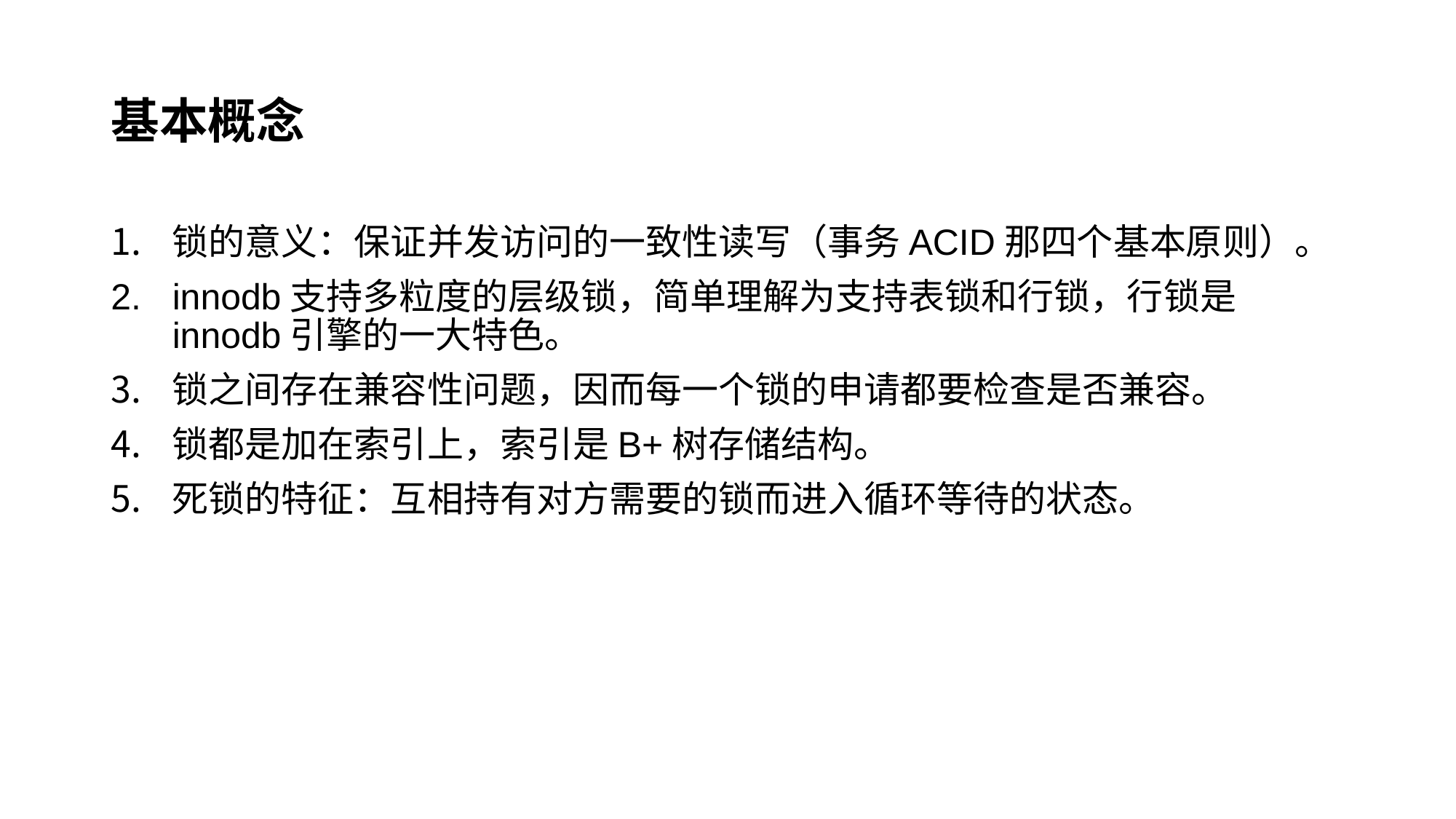

# 基本概念
锁的意义：保证并发访问的一致性读写（事务ACID那四个基本原则）。
innodb支持多粒度的层级锁，简单理解为支持表锁和行锁，行锁是innodb引擎的一大特色。
锁之间存在兼容性问题，因而每一个锁的申请都要检查是否兼容。
锁都是加在索引上，索引是B+树存储结构。
死锁的特征：互相持有对方需要的锁而进入循环等待的状态。